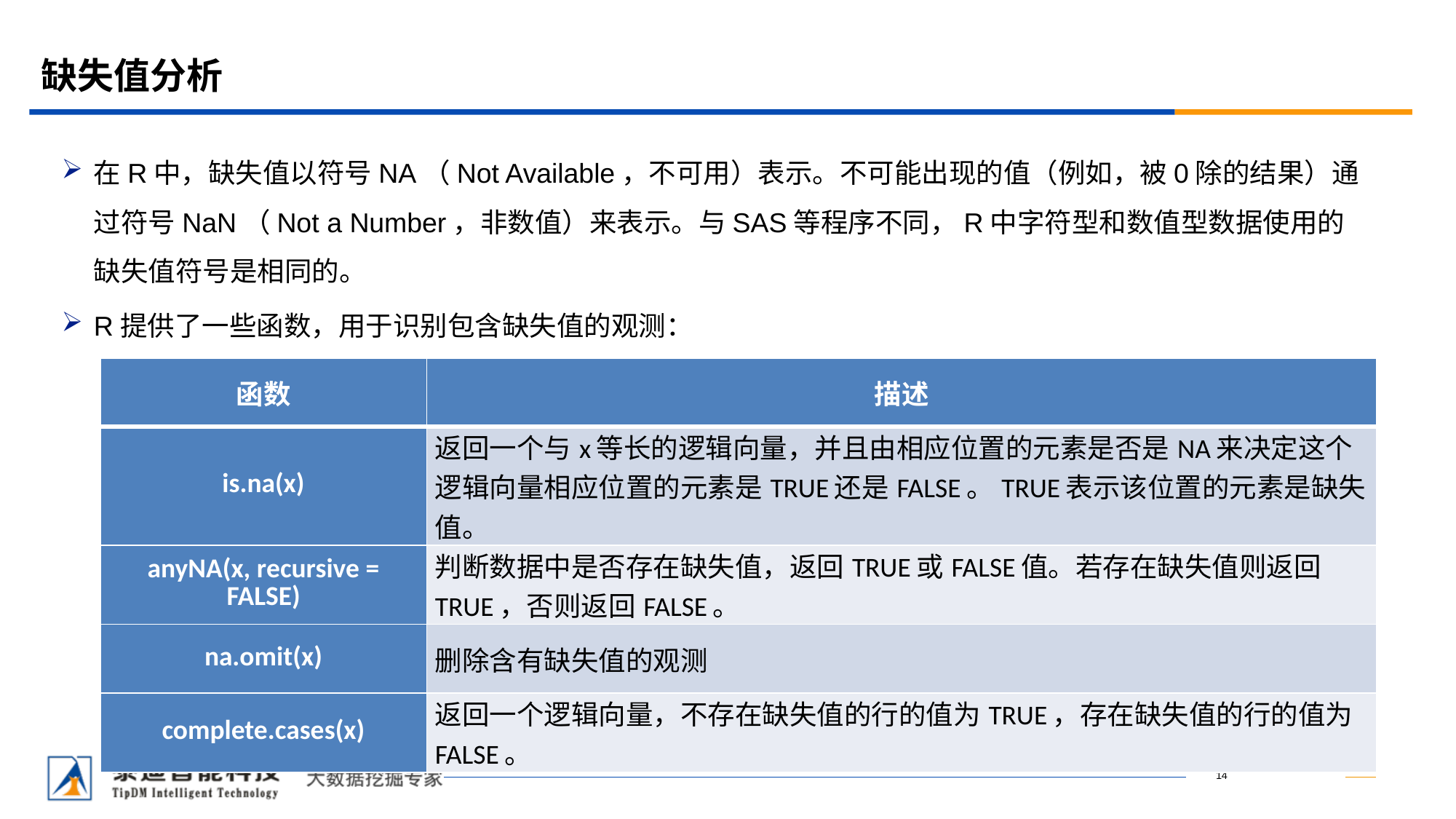

# 缺失值分析
在R中，缺失值以符号NA（Not Available，不可用）表示。不可能出现的值（例如，被0除的结果）通过符号NaN（Not a Number，非数值）来表示。与SAS等程序不同，R中字符型和数值型数据使用的缺失值符号是相同的。
R提供了一些函数，用于识别包含缺失值的观测：

| 函数 | 描述 |
| --- | --- |
| is.na(x) | 返回一个与x等长的逻辑向量，并且由相应位置的元素是否是NA来决定这个逻辑向量相应位置的元素是TRUE还是FALSE。TRUE表示该位置的元素是缺失值。 |
| anyNA(x, recursive = FALSE) | 判断数据中是否存在缺失值，返回TRUE或FALSE值。若存在缺失值则返回TRUE，否则返回FALSE。 |
| na.omit(x) | 删除含有缺失值的观测 |
| complete.cases(x) | 返回一个逻辑向量，不存在缺失值的行的值为TRUE，存在缺失值的行的值为FALSE。 |